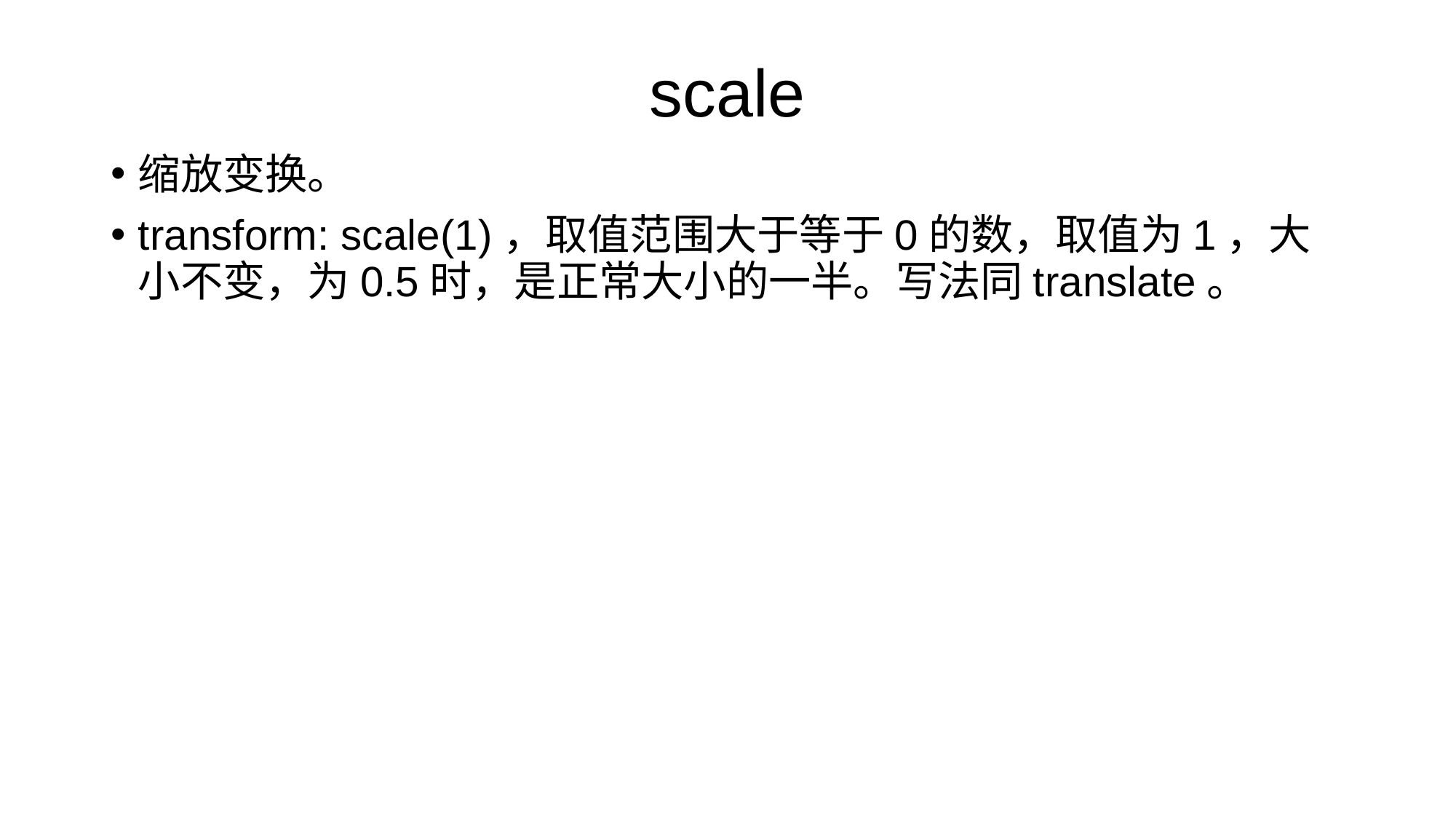

# scale
缩放变换。
transform: scale(1)，取值范围大于等于0的数，取值为1，大小不变，为0.5时，是正常大小的一半。写法同translate。